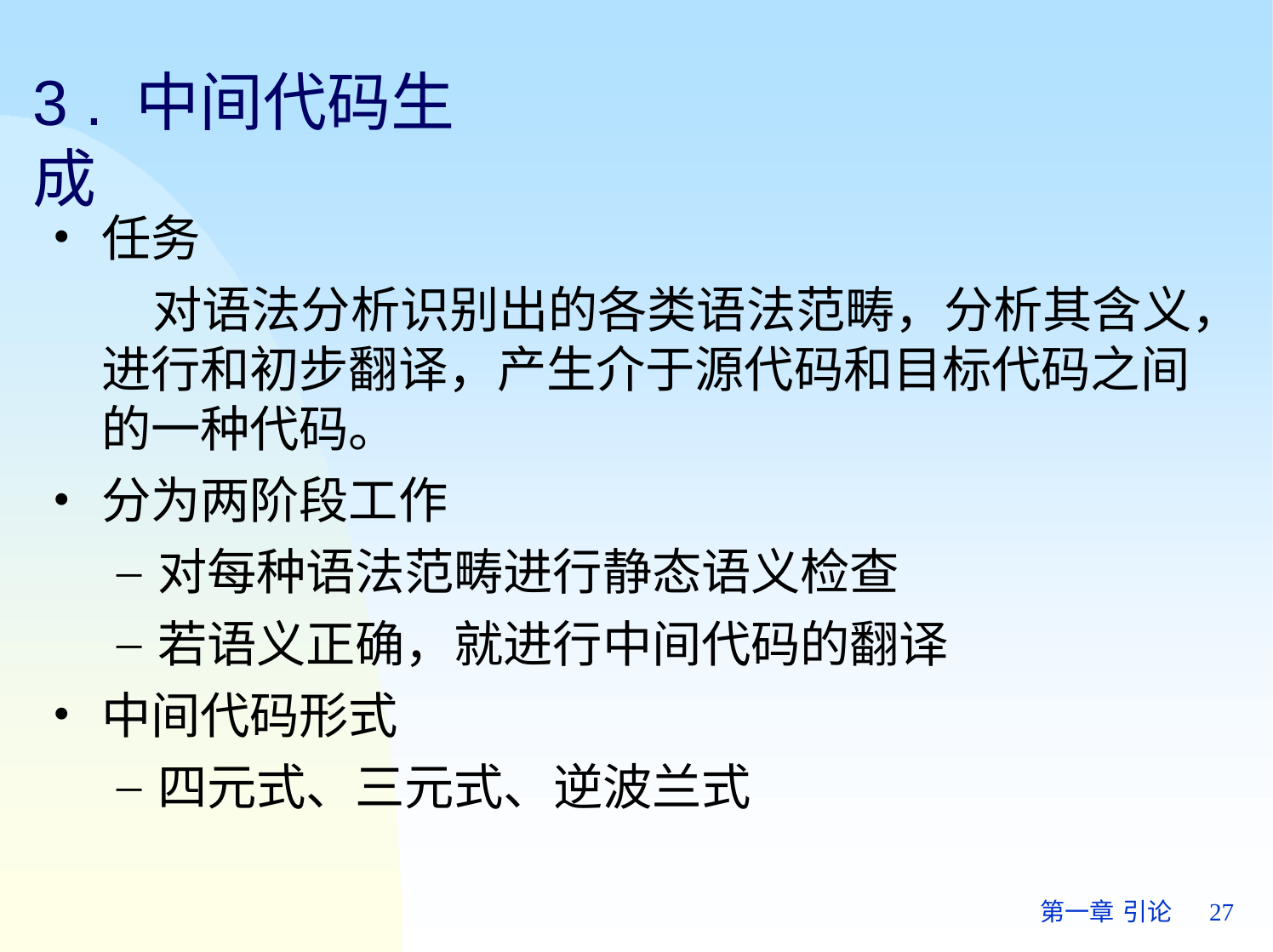

# 3 . 中间代码生成
任务
对语法分析识别出的各类语法范畴，分析其含义， 进行和初步翻译，产生介于源代码和目标代码之间 的一种代码。
分为两阶段工作
对每种语法范畴进行静态语义检查
若语义正确，就进行中间代码的翻译
中间代码形式
四元式、三元式、逆波兰式
第一章 引论	27